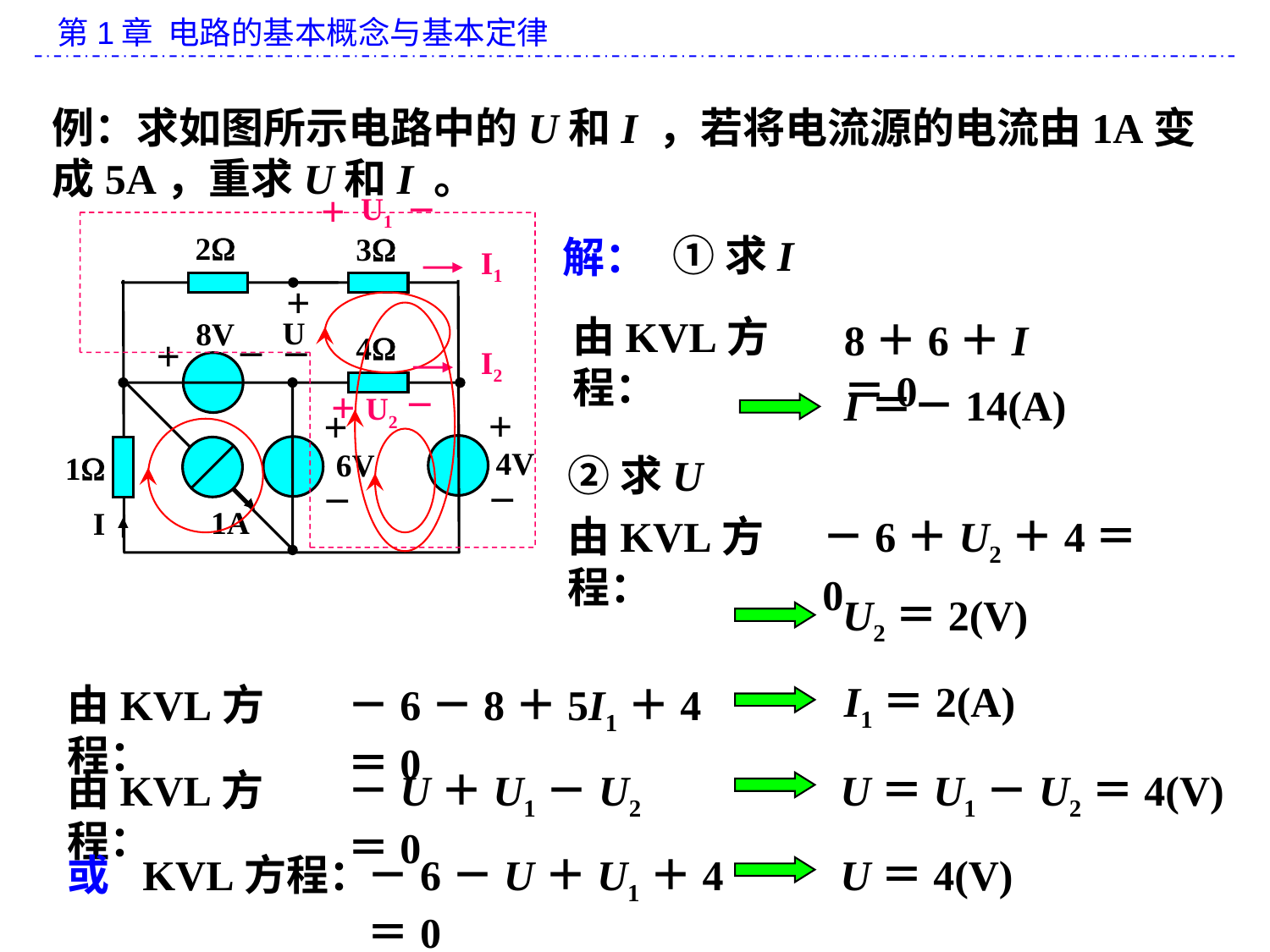

例：求如图所示电路中的U和I ，若将电流源的电流由1A变成5A，重求U和I 。
_
+
U1

2Ω
3Ω
+

_
_
U
8V
4Ω
+

+

_
+

_
4V
6V
1Ω

1A
I

①求I
解：
I1

由KVL方程：
8＋6＋I＝0
I2

_
+
U2
I＝－14(A)

②求U
由KVL方程：
－6＋U2＋4＝0
U2＝2(V)

I1＝2(A)
由KVL方程：
－6－8＋5I1＋4＝0

由KVL方程：
－U＋U1－U2＝0
U＝U1－U2＝4(V)

或
KVL方程：
－6－U＋U1＋4＝0
U＝4(V)